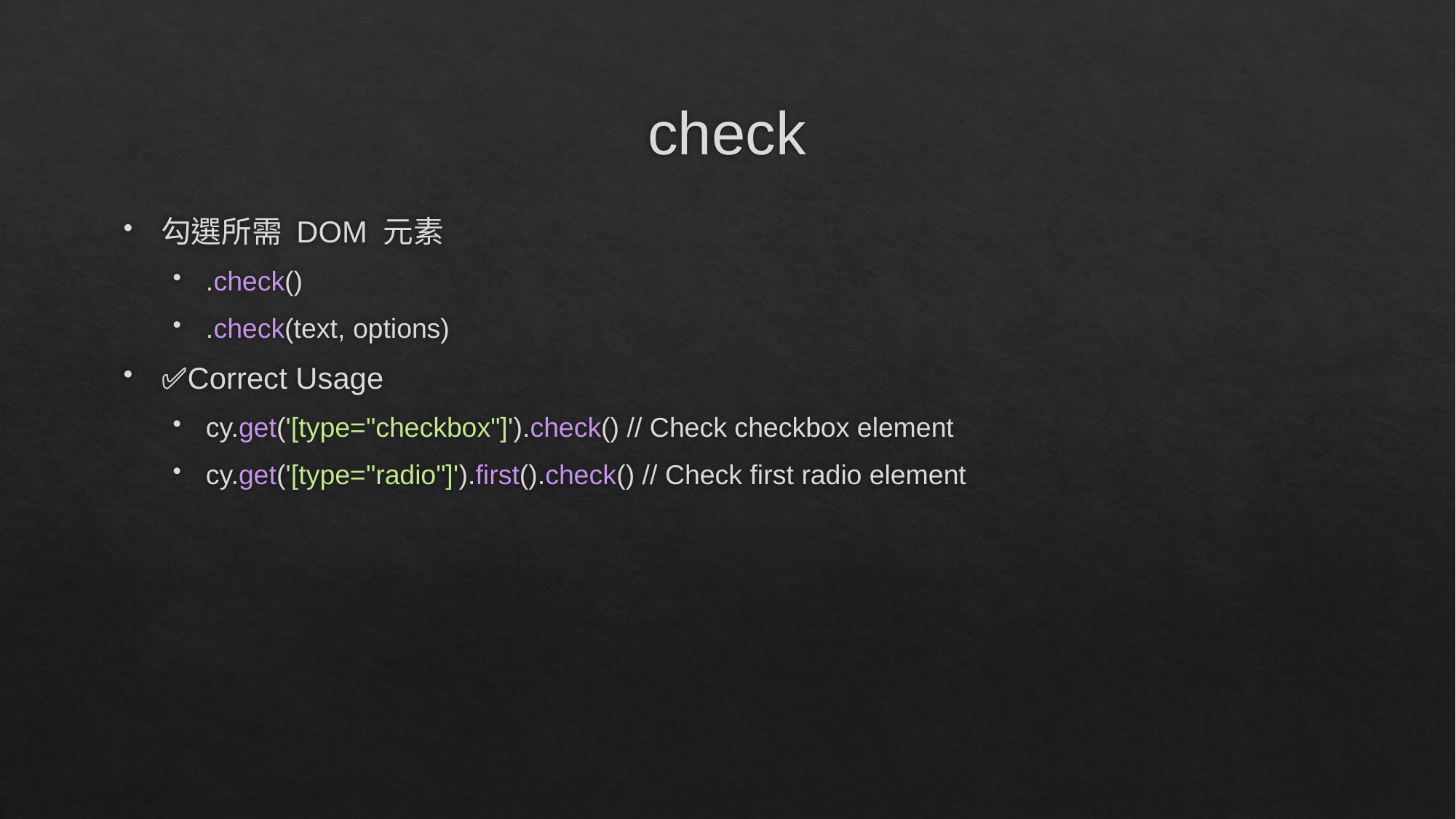

# check
勾選所需 DOM 元素
.check()
.check(text, options)
✅Correct Usage
cy.get('[type="checkbox"]').check() // Check checkbox element
cy.get('[type="radio"]').first().check() // Check first radio element